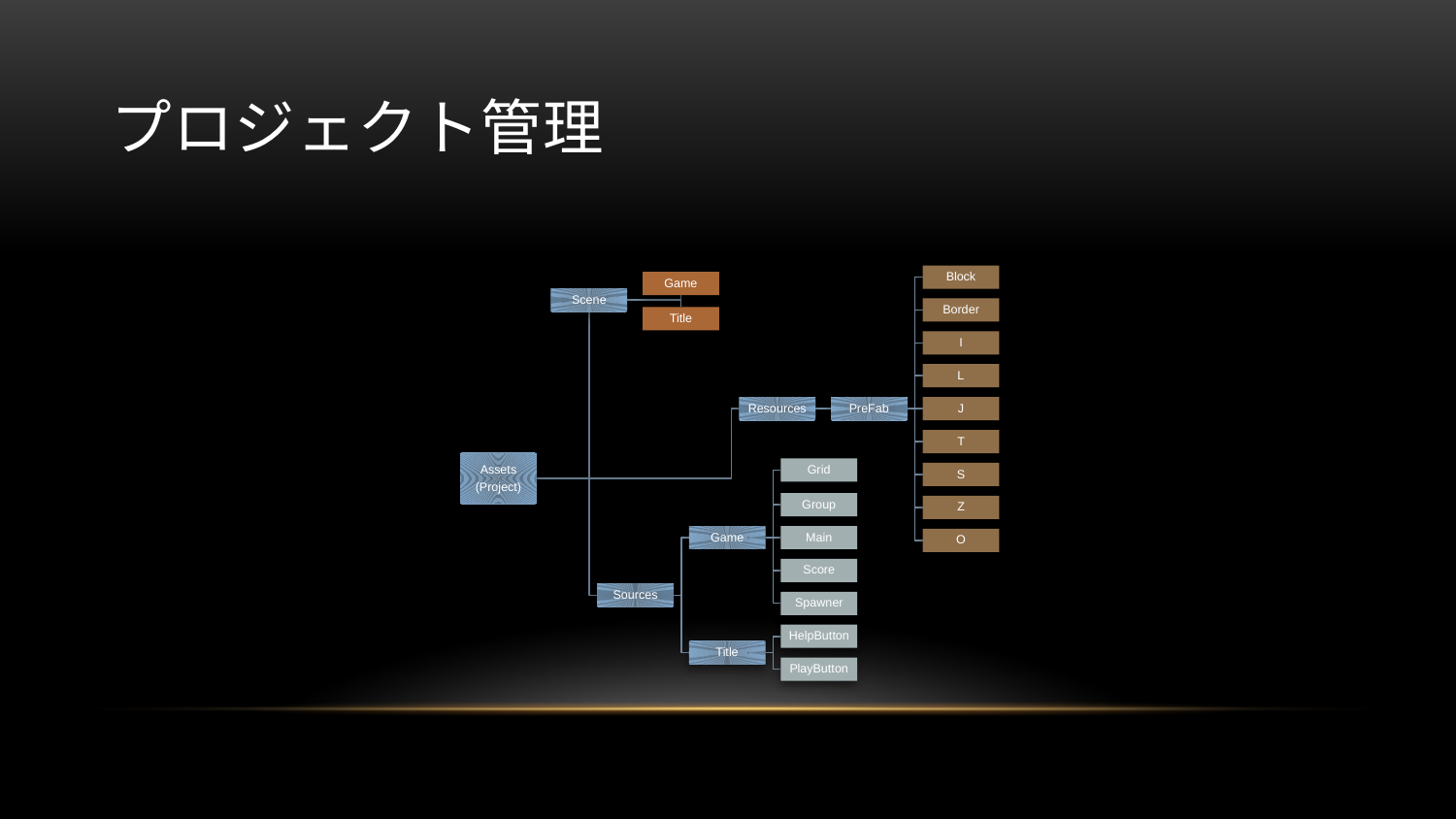

# プロジェクト管理
Assets
(Project)
Resources
PreFab
Block
Border
I
L
J
T
S
Z
O
Sources
Game
Grid
Group
Main
Score
Spawner
Title
HelpButton
PlayButton
Scene
Game
Title